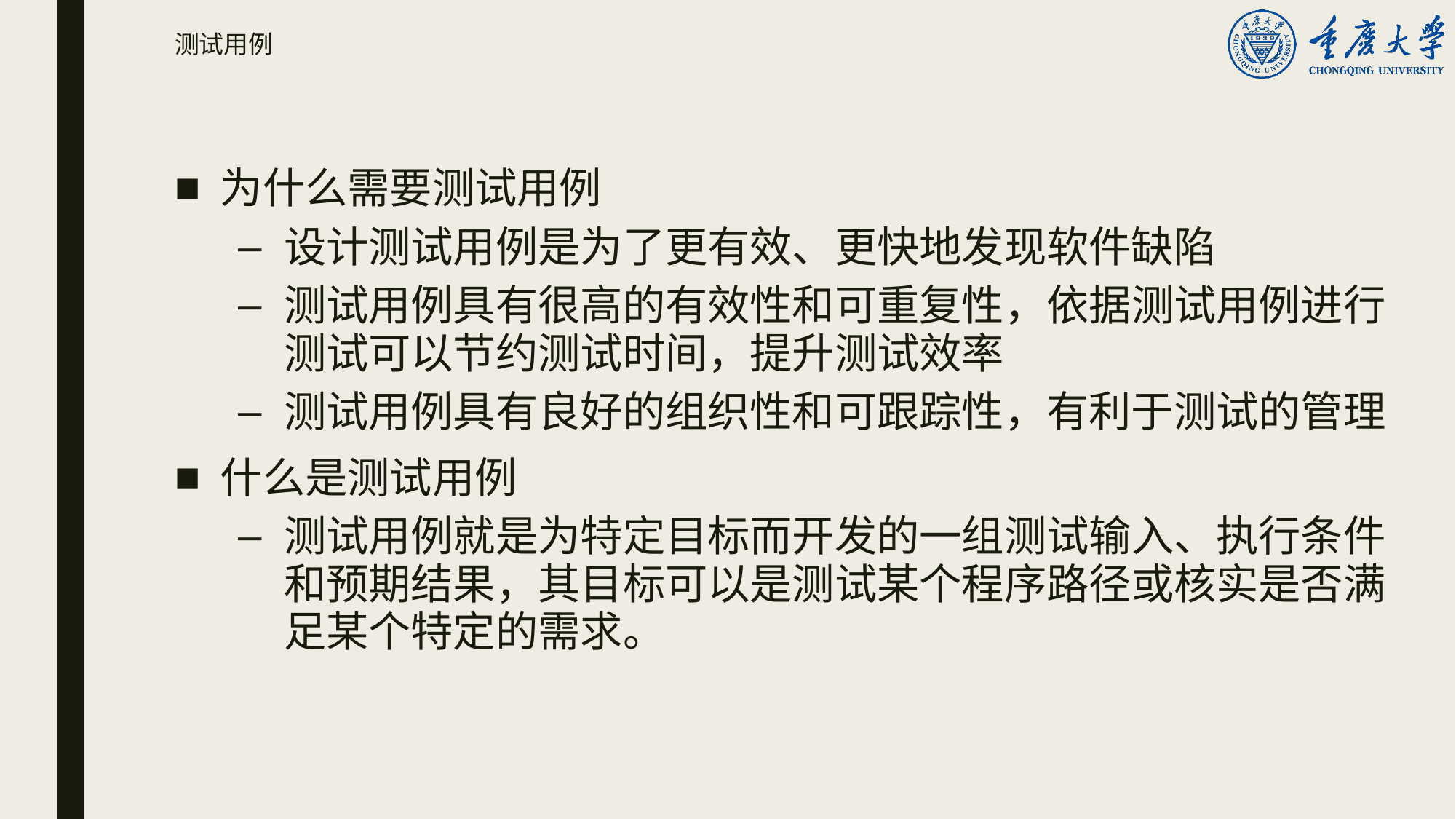

# 测试用例
为什么需要测试用例
设计测试用例是为了更有效、更快地发现软件缺陷
测试用例具有很高的有效性和可重复性，依据测试用例进行测试可以节约测试时间，提升测试效率
测试用例具有良好的组织性和可跟踪性，有利于测试的管理
什么是测试用例
测试用例就是为特定目标而开发的一组测试输入、执行条件和预期结果，其目标可以是测试某个程序路径或核实是否满足某个特定的需求。